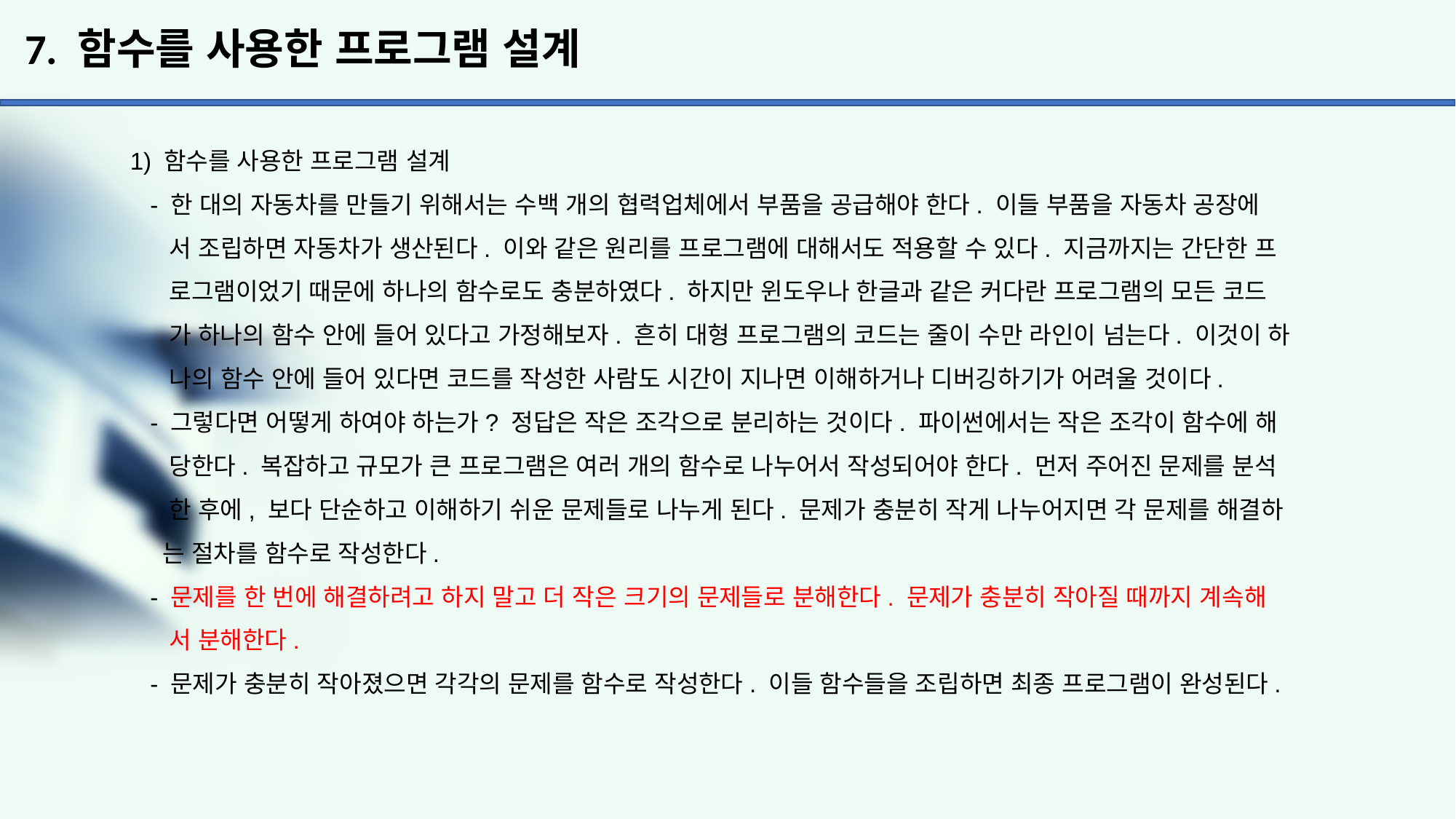

# 7. 함수를 사용한 프로그램 설계
1) 함수를 사용한 프로그램 설계
   - 한 대의 자동차를 만들기 위해서는 수백 개의 협력업체에서 부품을 공급해야 한다. 이들 부품을 자동차 공장에
     서 조립하면 자동차가 생산된다. 이와 같은 원리를 프로그램에 대해서도 적용할 수 있다. 지금까지는 간단한 프
     로그램이었기 때문에 하나의 함수로도 충분하였다. 하지만 윈도우나 한글과 같은 커다란 프로그램의 모든 코드
     가 하나의 함수 안에 들어 있다고 가정해보자. 흔히 대형 프로그램의 코드는 줄이 수만 라인이 넘는다. 이것이 하
     나의 함수 안에 들어 있다면 코드를 작성한 사람도 시간이 지나면 이해하거나 디버깅하기가 어려울 것이다.
   - 그렇다면 어떻게 하여야 하는가? 정답은 작은 조각으로 분리하는 것이다. 파이썬에서는 작은 조각이 함수에 해
     당한다. 복잡하고 규모가 큰 프로그램은 여러 개의 함수로 나누어서 작성되어야 한다. 먼저 주어진 문제를 분석
     한 후에, 보다 단순하고 이해하기 쉬운 문제들로 나누게 된다. 문제가 충분히 작게 나누어지면 각 문제를 해결하
    는 절차를 함수로 작성한다.
   - 문제를 한 번에 해결하려고 하지 말고 더 작은 크기의 문제들로 분해한다. 문제가 충분히 작아질 때까지 계속해
     서 분해한다.
   - 문제가 충분히 작아졌으면 각각의 문제를 함수로 작성한다. 이들 함수들을 조립하면 최종 프로그램이 완성된다.